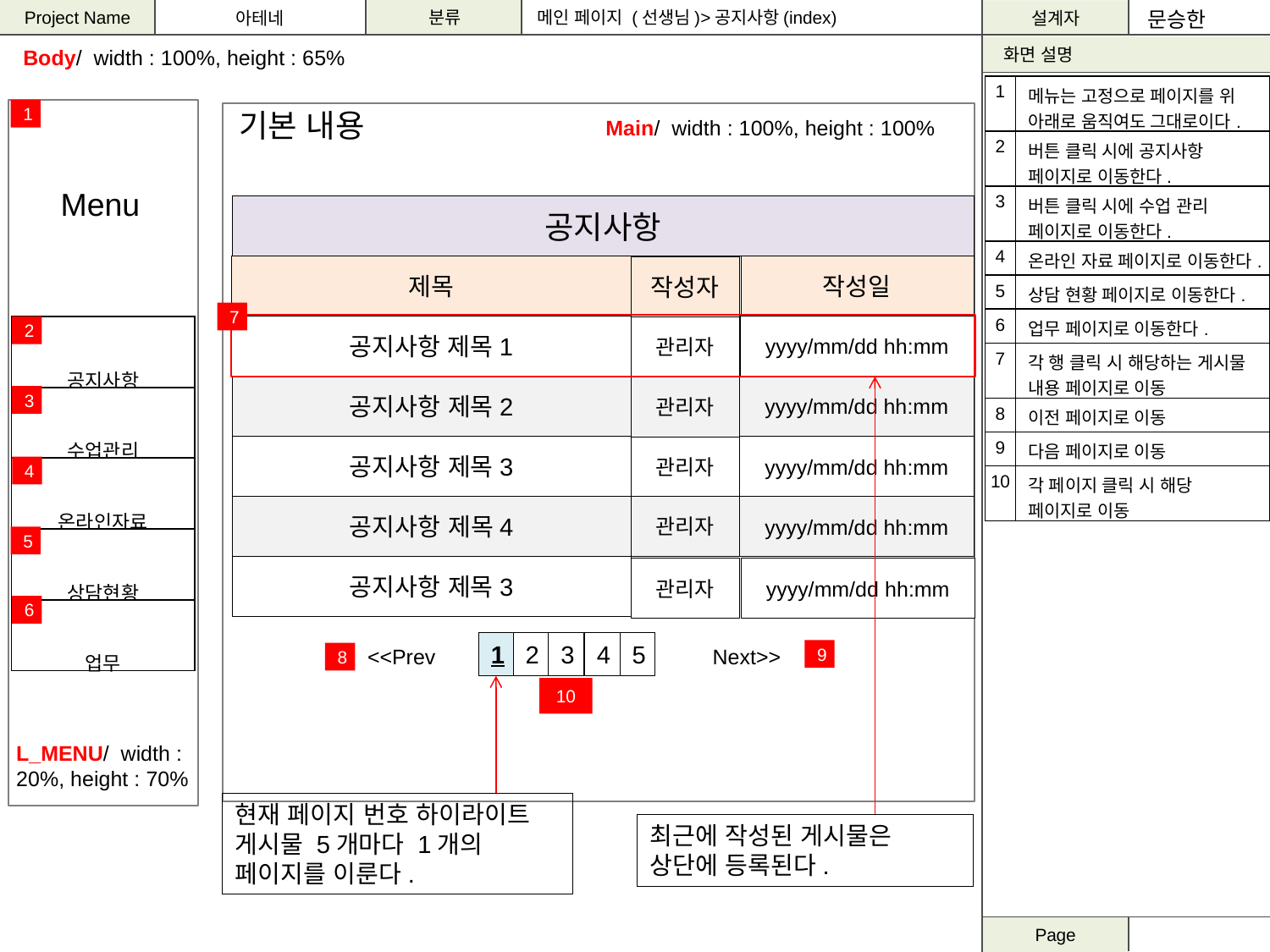

문승한
메인 페이지 (선생님)>공지사항(index)
Body/  width : 100%, height : 65%
| 1 | 메뉴는 고정으로 페이지를 위 아래로 움직여도 그대로이다. |
| --- | --- |
| 2 | 버튼 클릭 시에 공지사항 페이지로 이동한다. |
| 3 | 버튼 클릭 시에 수업 관리 페이지로 이동한다. |
| 4 | 온라인 자료 페이지로 이동한다. |
| 5 | 상담 현황 페이지로 이동한다. |
| 6 | 업무 페이지로 이동한다. |
| 7 | 각 행 클릭 시 해당하는 게시물 내용 페이지로 이동 |
| 8 | 이전 페이지로 이동 |
| 9 | 다음 페이지로 이동 |
| 10 | 각 페이지 클릭 시 해당 페이지로 이동 |

1
기본 내용

Main/  width : 100%, height : 100%
Menu
공지사항
제목
작성일
작성자
7

공지사항 제목1
yyyy/mm/dd hh:mm
| 공지사항 |
| --- |
| 수업관리 |
| 온라인자료 |
| 상담현황 |
| 업무 |
2
관리자
공지사항 제목2
yyyy/mm/dd hh:mm
관리자
3
공지사항 제목3
yyyy/mm/dd hh:mm
관리자
4
공지사항 제목4
관리자
yyyy/mm/dd hh:mm
5
공지사항 제목3
관리자
yyyy/mm/dd hh:mm
6
1
2
3
4
5
<<Prev
Next>>
9
8
10
L_MENU/  width : 20%, height : 70%
현재 페이지 번호 하이라이트
게시물 5개마다 1개의 페이지를 이룬다.
최근에 작성된 게시물은
상단에 등록된다.